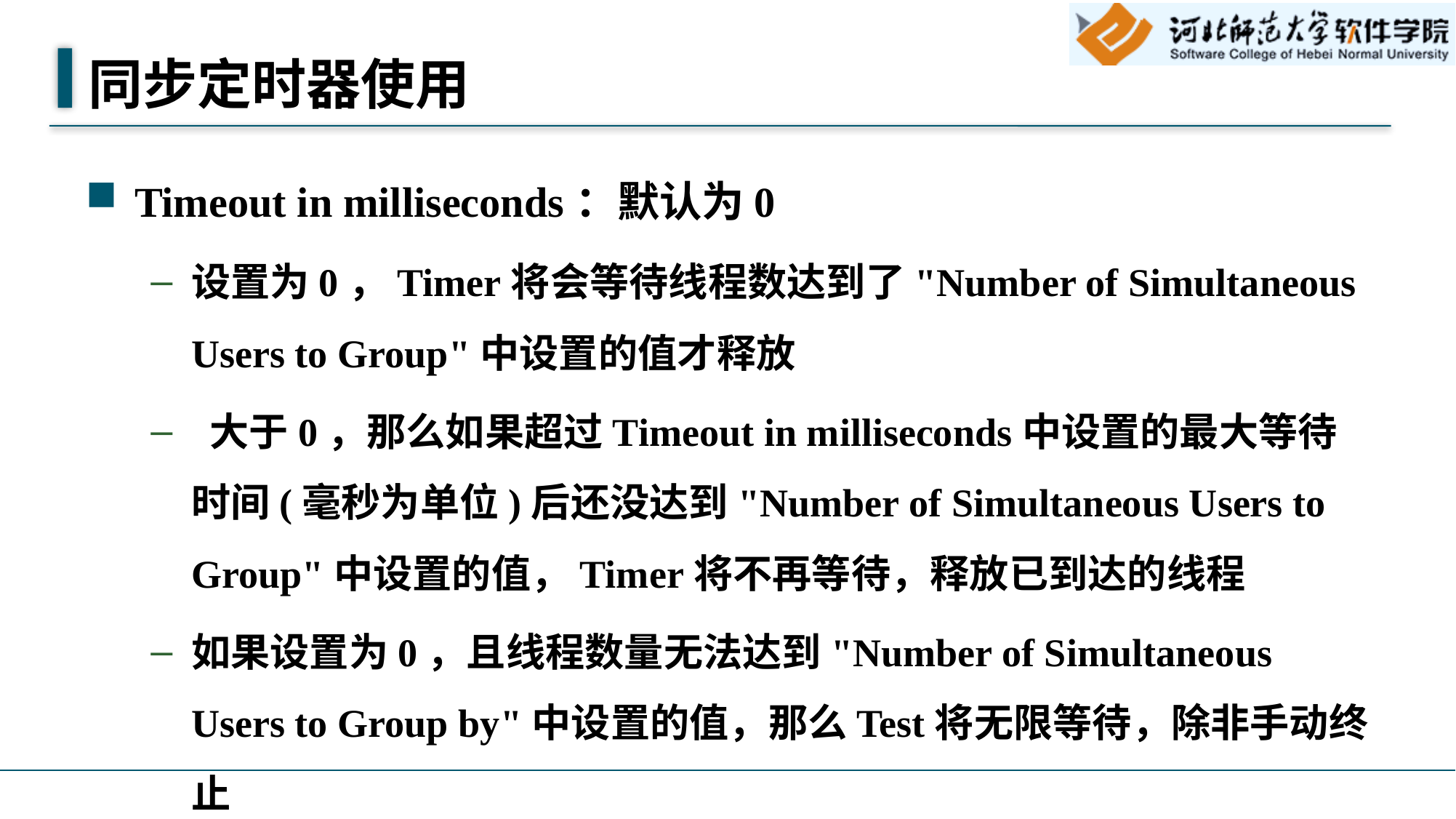

# 同步定时器使用
Timeout in milliseconds：默认为0
设置为0，Timer将会等待线程数达到了"Number of Simultaneous Users to Group"中设置的值才释放
 大于0，那么如果超过Timeout in milliseconds中设置的最大等待时间(毫秒为单位)后还没达到"Number of Simultaneous Users to Group"中设置的值，Timer将不再等待，释放已到达的线程
如果设置为0，且线程数量无法达到"Number of Simultaneous Users to Group by"中设置的值，那么Test将无限等待，除非手动终止